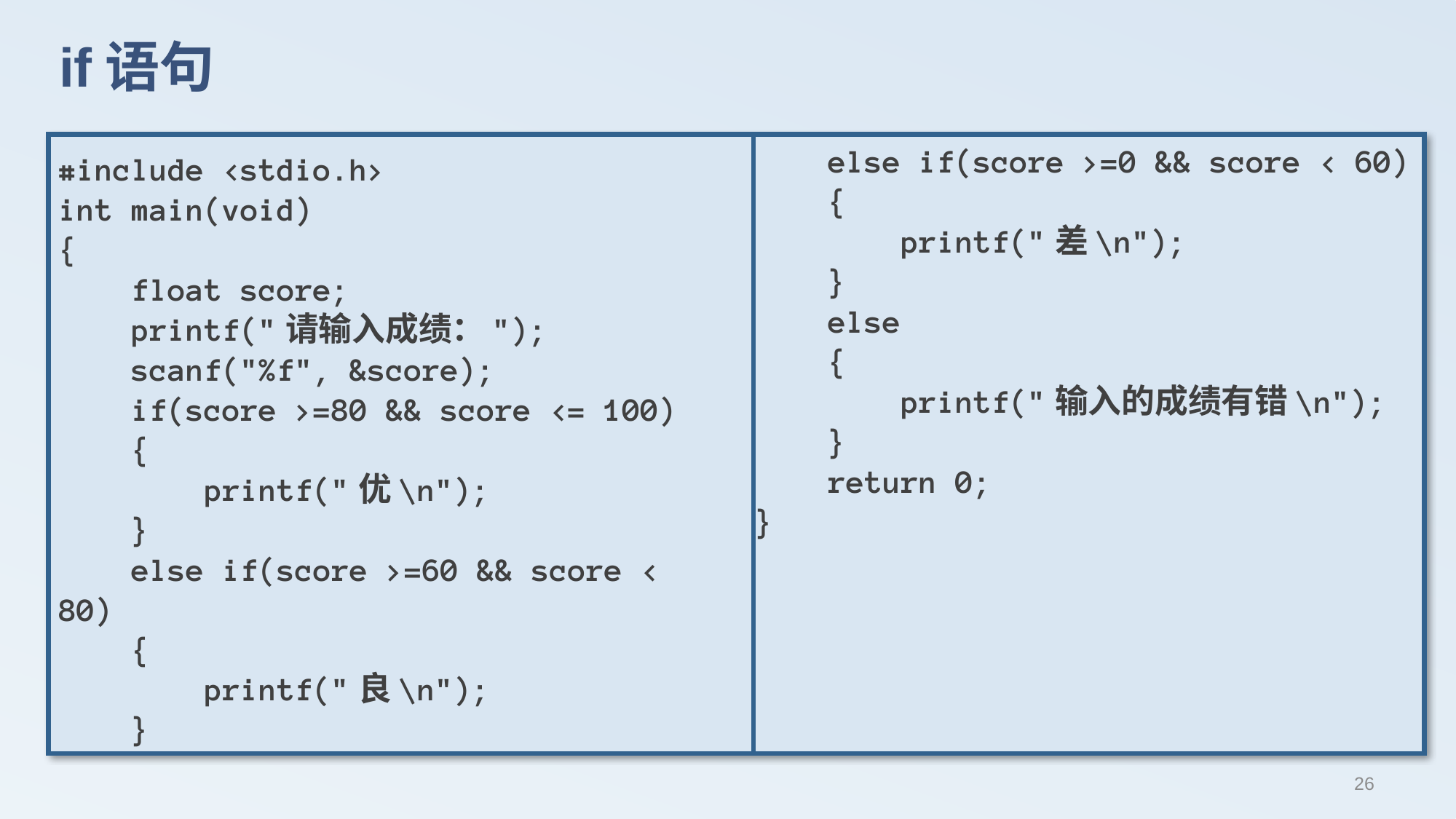

# if语句

    else if(score >=0 && score < 60)
    {
        printf("差\n");
    }
    else
    {
        printf("输入的成绩有错\n");
    }
    return 0;
}
#include <stdio.h>
int main(void)
{
    float score;
    printf("请输入成绩：");
    scanf("%f", &score);
    if(score >=80 && score <= 100)
    {
        printf("优\n");
    }
    else if(score >=60 && score < 80)
    {
        printf("良\n");
    }